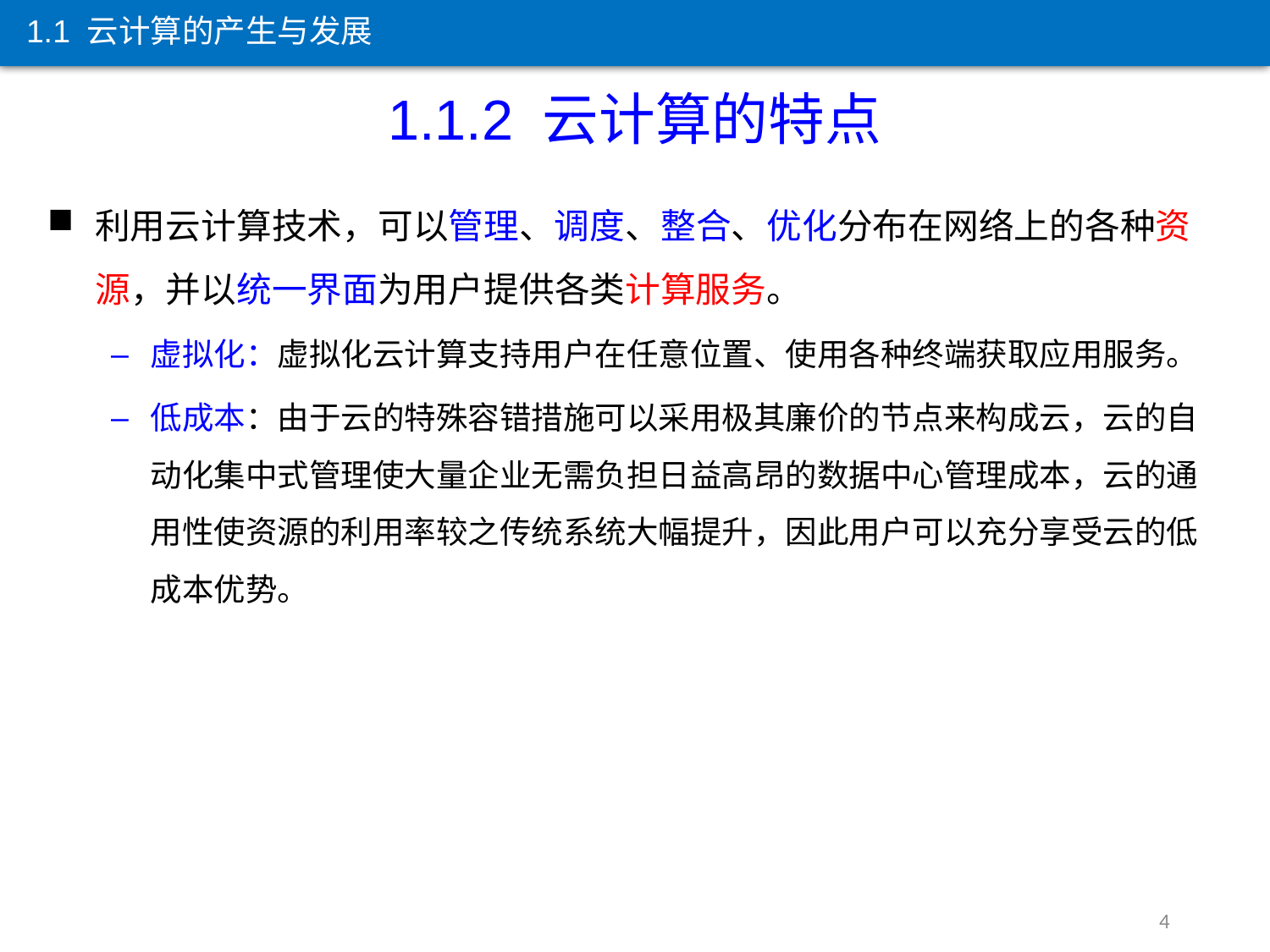

1.1 云计算的产生与发展
1.1.2 云计算的特点
利用云计算技术，可以管理、调度、整合、优化分布在网络上的各种资源，并以统一界面为用户提供各类计算服务。
虚拟化：虚拟化云计算支持用户在任意位置、使用各种终端获取应用服务。
低成本：由于云的特殊容错措施可以采用极其廉价的节点来构成云，云的自动化集中式管理使大量企业无需负担日益高昂的数据中心管理成本，云的通用性使资源的利用率较之传统系统大幅提升，因此用户可以充分享受云的低成本优势。
4